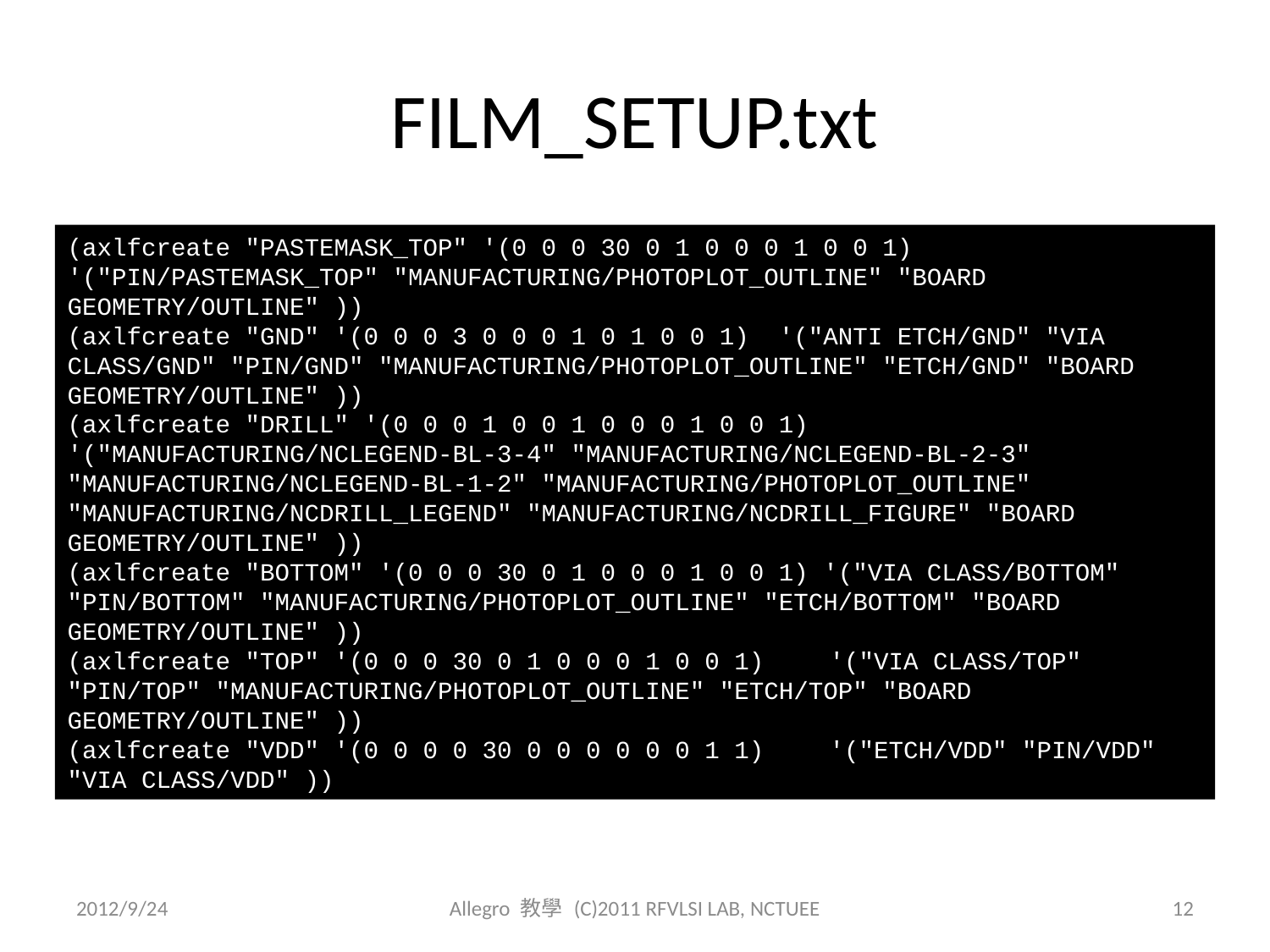

# FILM_SETUP.txt
(axlfcreate "PASTEMASK_TOP" '(0 0 0 30 0 1 0 0 0 1 0 0 1) '("PIN/PASTEMASK_TOP" "MANUFACTURING/PHOTOPLOT_OUTLINE" "BOARD GEOMETRY/OUTLINE" ))
(axlfcreate "GND" '(0 0 0 3 0 0 0 1 0 1 0 0 1)  '("ANTI ETCH/GND" "VIA CLASS/GND" "PIN/GND" "MANUFACTURING/PHOTOPLOT_OUTLINE" "ETCH/GND" "BOARD GEOMETRY/OUTLINE" ))
(axlfcreate "DRILL" '(0 0 0 1 0 0 1 0 0 0 1 0 0 1)  '("MANUFACTURING/NCLEGEND-BL-3-4" "MANUFACTURING/NCLEGEND-BL-2-3" "MANUFACTURING/NCLEGEND-BL-1-2" "MANUFACTURING/PHOTOPLOT_OUTLINE" "MANUFACTURING/NCDRILL_LEGEND" "MANUFACTURING/NCDRILL_FIGURE" "BOARD GEOMETRY/OUTLINE" ))
(axlfcreate "BOTTOM" '(0 0 0 30 0 1 0 0 0 1 0 0 1) '("VIA CLASS/BOTTOM" "PIN/BOTTOM" "MANUFACTURING/PHOTOPLOT_OUTLINE" "ETCH/BOTTOM" "BOARD GEOMETRY/OUTLINE" ))
(axlfcreate "TOP" '(0 0 0 30 0 1 0 0 0 1 0 0 1)	'("VIA CLASS/TOP" "PIN/TOP" "MANUFACTURING/PHOTOPLOT_OUTLINE" "ETCH/TOP" "BOARD GEOMETRY/OUTLINE" ))
(axlfcreate "VDD" '(0 0 0 0 30 0 0 0 0 0 0 1 1)	'("ETCH/VDD" "PIN/VDD" "VIA CLASS/VDD" ))
2012/9/24
Allegro 教學 (C)2011 RFVLSI LAB, NCTUEE
12